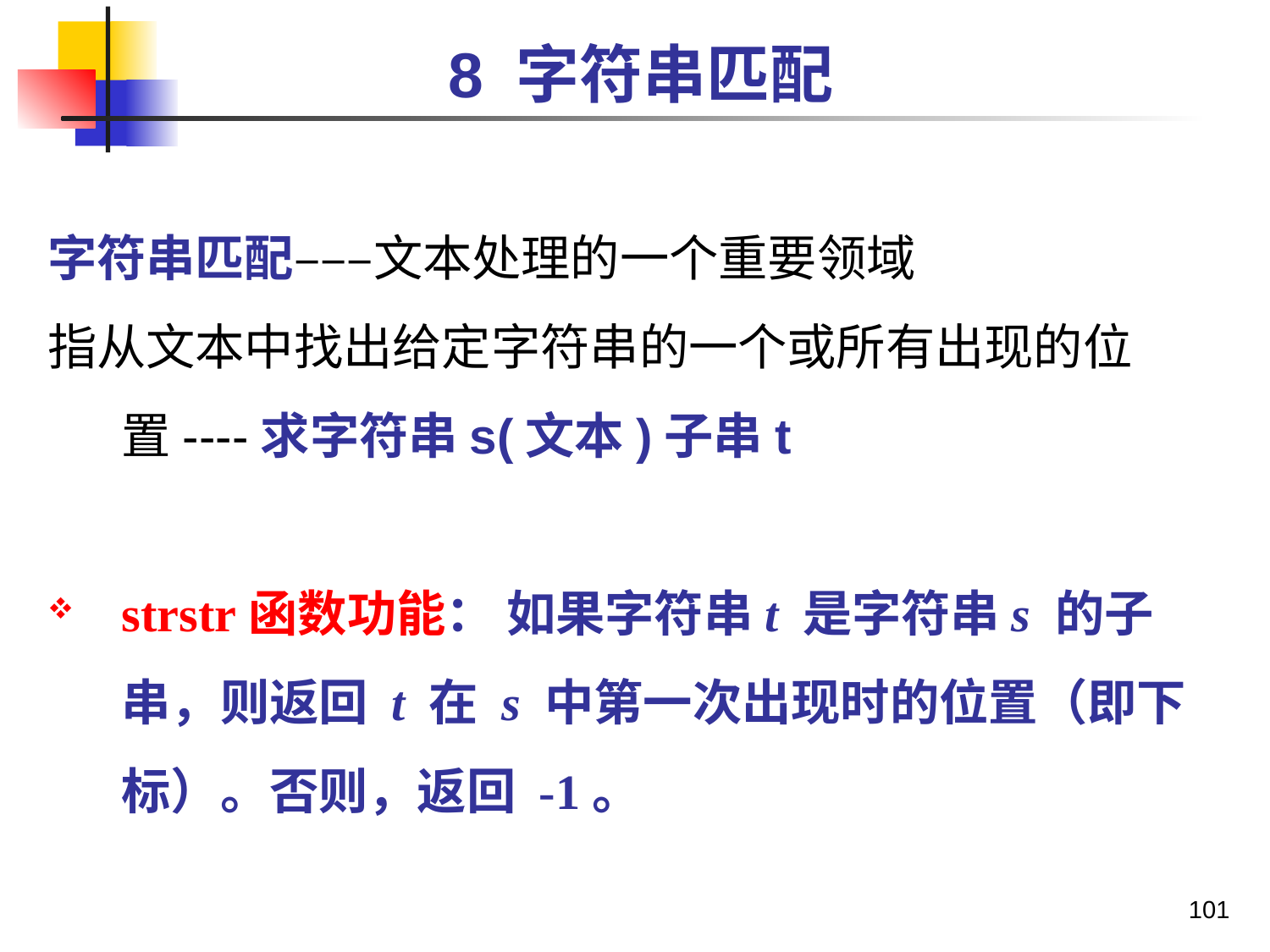

#
 8 字符串匹配
字符串匹配–––文本处理的一个重要领域
指从文本中找出给定字符串的一个或所有出现的位置----求字符串s(文本)子串t

strstr函数功能： 如果字符串t 是字符串s 的子串，则返回 t 在 s 中第一次出现时的位置（即下标）。否则，返回 -1。
101